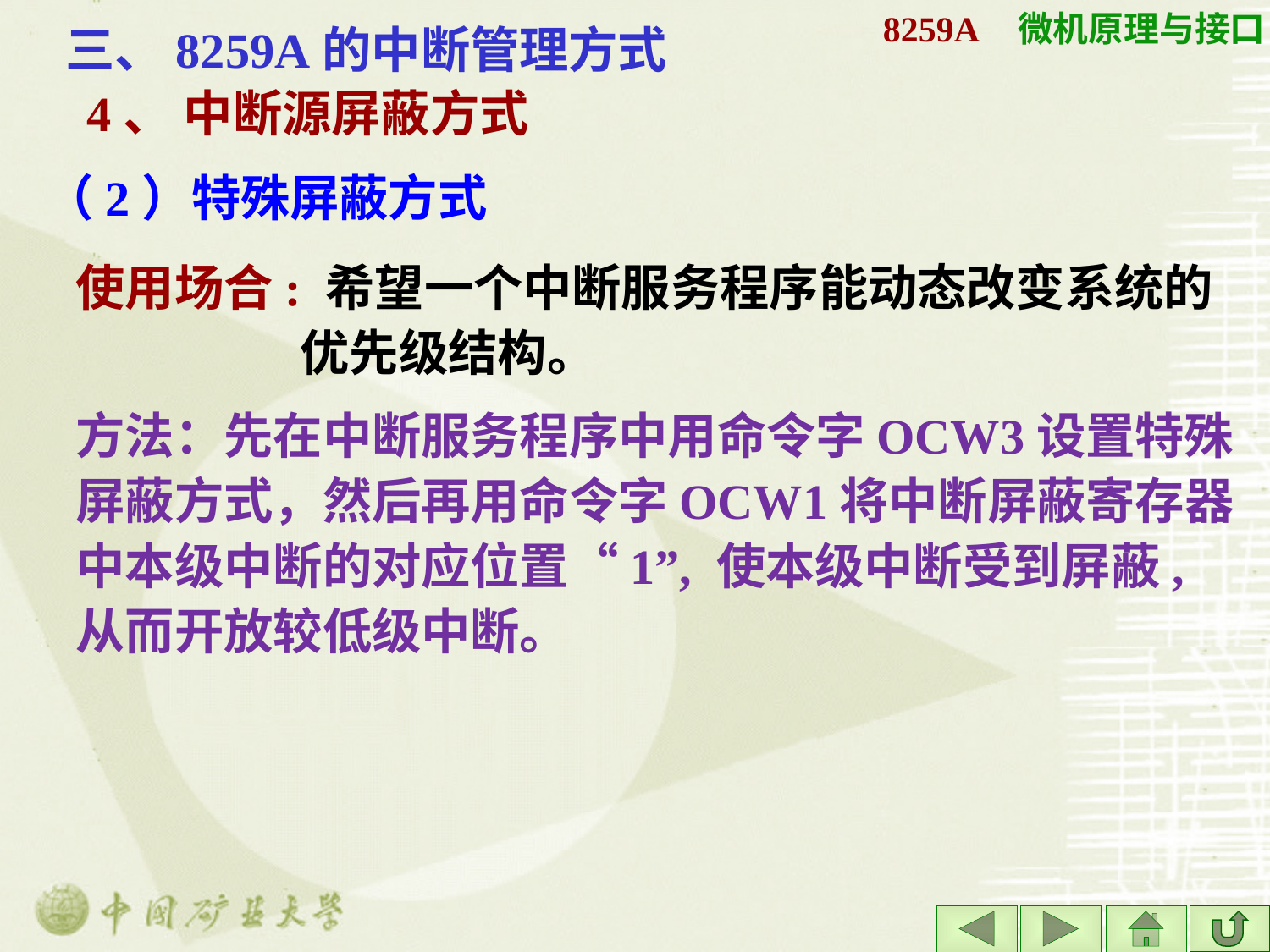

# 8259A
三、8259A的中断管理方式
4、 中断源屏蔽方式
（2）特殊屏蔽方式
使用场合: 希望一个中断服务程序能动态改变系统的优先级结构。
方法：先在中断服务程序中用命令字OCW3设置特殊屏蔽方式，然后再用命令字OCW1将中断屏蔽寄存器中本级中断的对应位置“1”, 使本级中断受到屏蔽, 从而开放较低级中断。